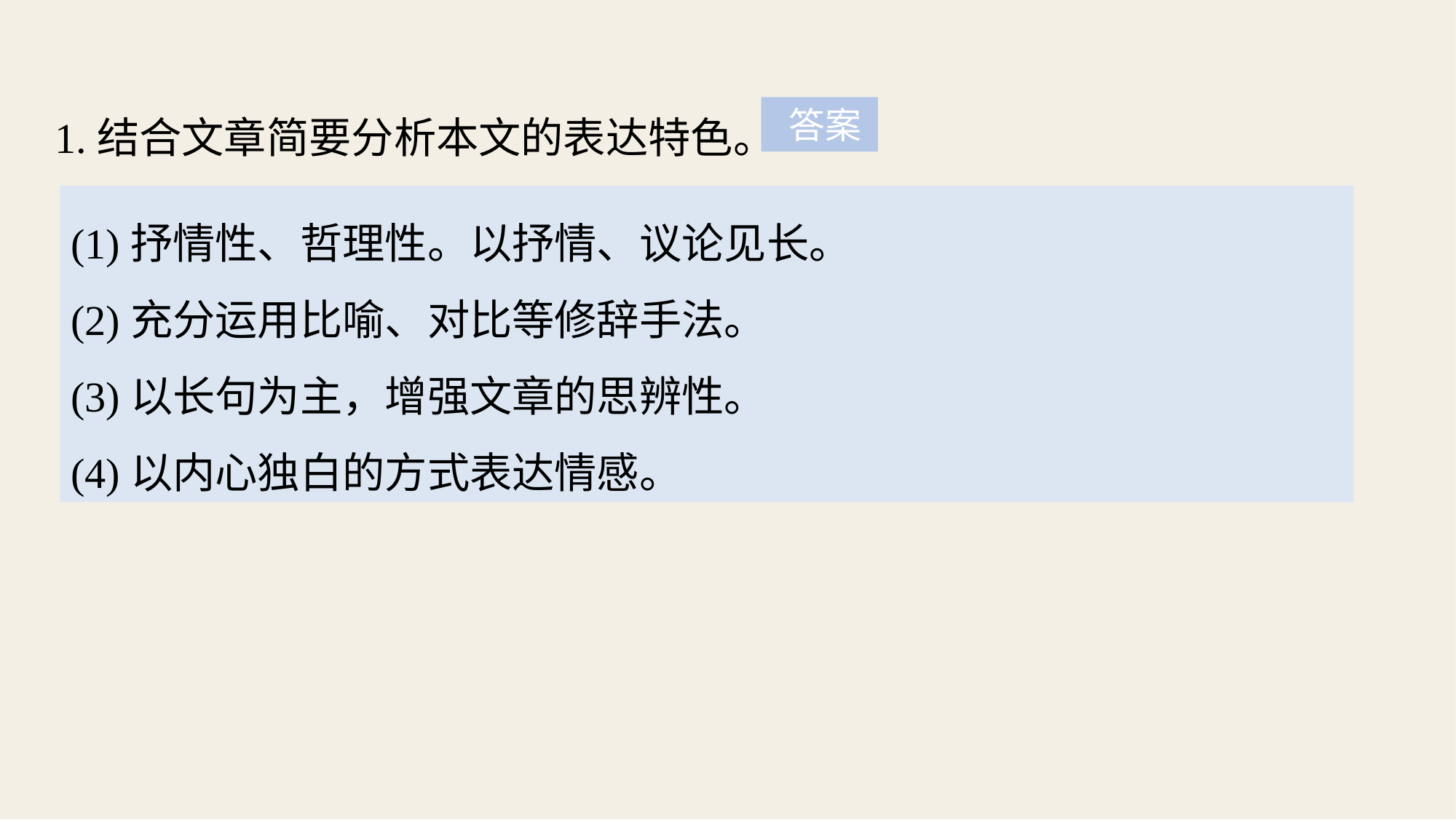

1.结合文章简要分析本文的表达特色。
 答案
(1)抒情性、哲理性。以抒情、议论见长。
(2)充分运用比喻、对比等修辞手法。
(3)以长句为主，增强文章的思辨性。
(4)以内心独白的方式表达情感。